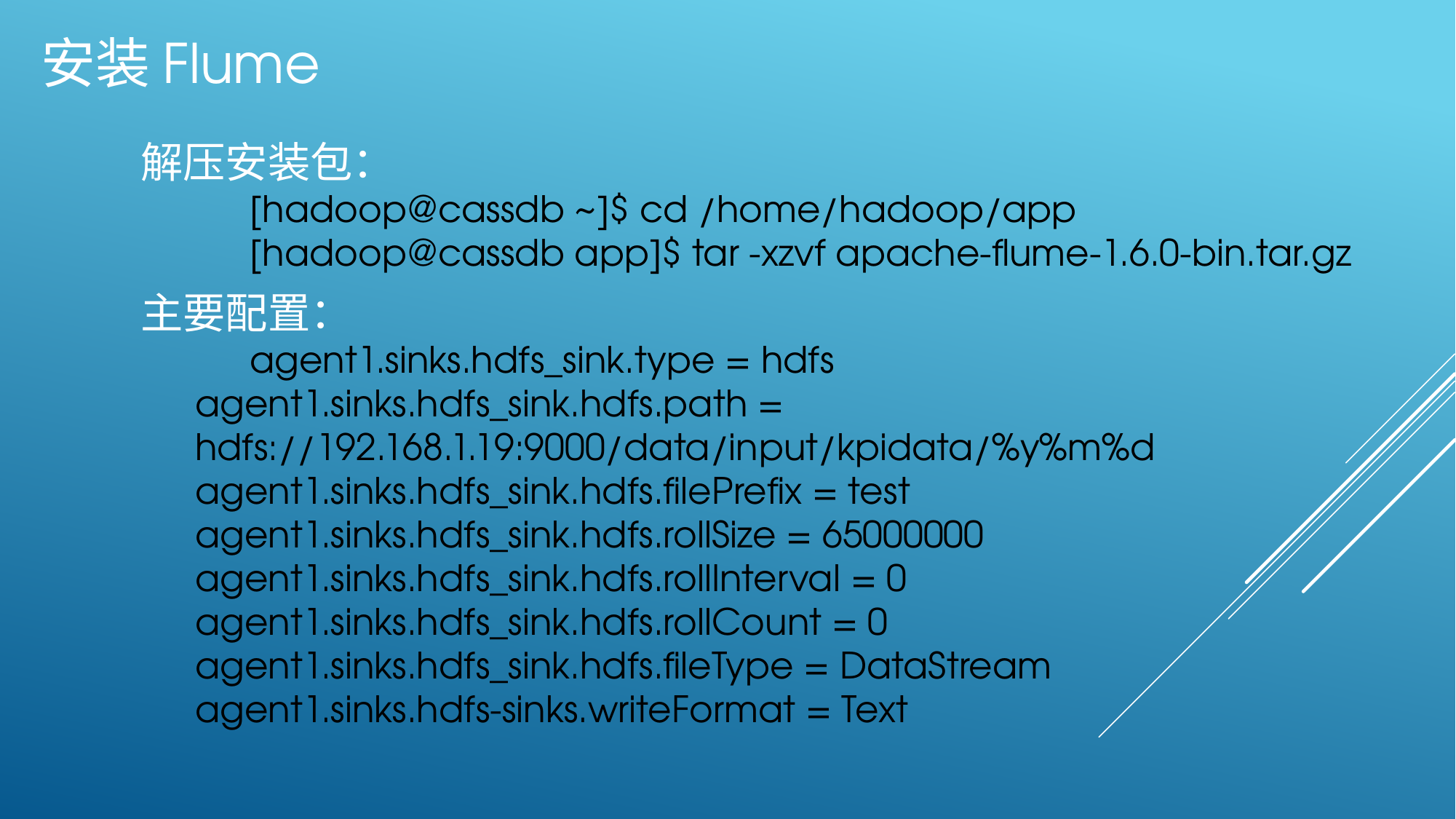

安装Flume
解压安装包：
	[hadoop@cassdb ~]$ cd /home/hadoop/app
	[hadoop@cassdb app]$ tar -xzvf apache-flume-1.6.0-bin.tar.gz
主要配置：
	agent1.sinks.hdfs_sink.type = hdfs
agent1.sinks.hdfs_sink.hdfs.path = hdfs://192.168.1.19:9000/data/input/kpidata/%y%m%d
agent1.sinks.hdfs_sink.hdfs.filePrefix = test
agent1.sinks.hdfs_sink.hdfs.rollSize = 65000000
agent1.sinks.hdfs_sink.hdfs.rollInterval = 0
agent1.sinks.hdfs_sink.hdfs.rollCount = 0
agent1.sinks.hdfs_sink.hdfs.fileType = DataStream
agent1.sinks.hdfs-sinks.writeFormat = Text